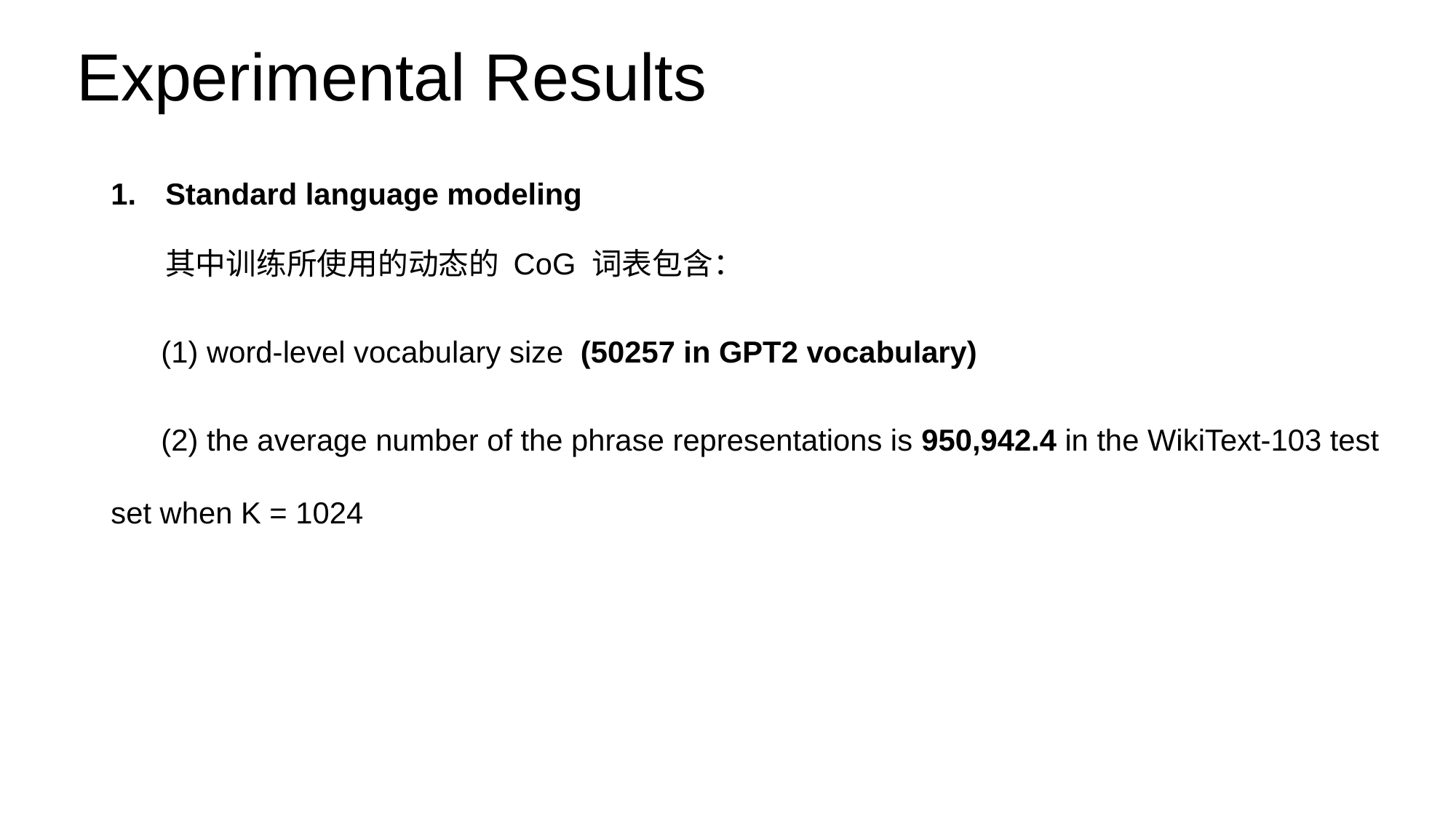

# Experimental Results
Standard language modeling
       其中训练所使用的动态的 CoG 词表包含：
      (1) word-level vocabulary size  (50257 in GPT2 vocabulary)
      (2) the average number of the phrase representations is 950,942.4 in the WikiText-103 test set when K = 1024